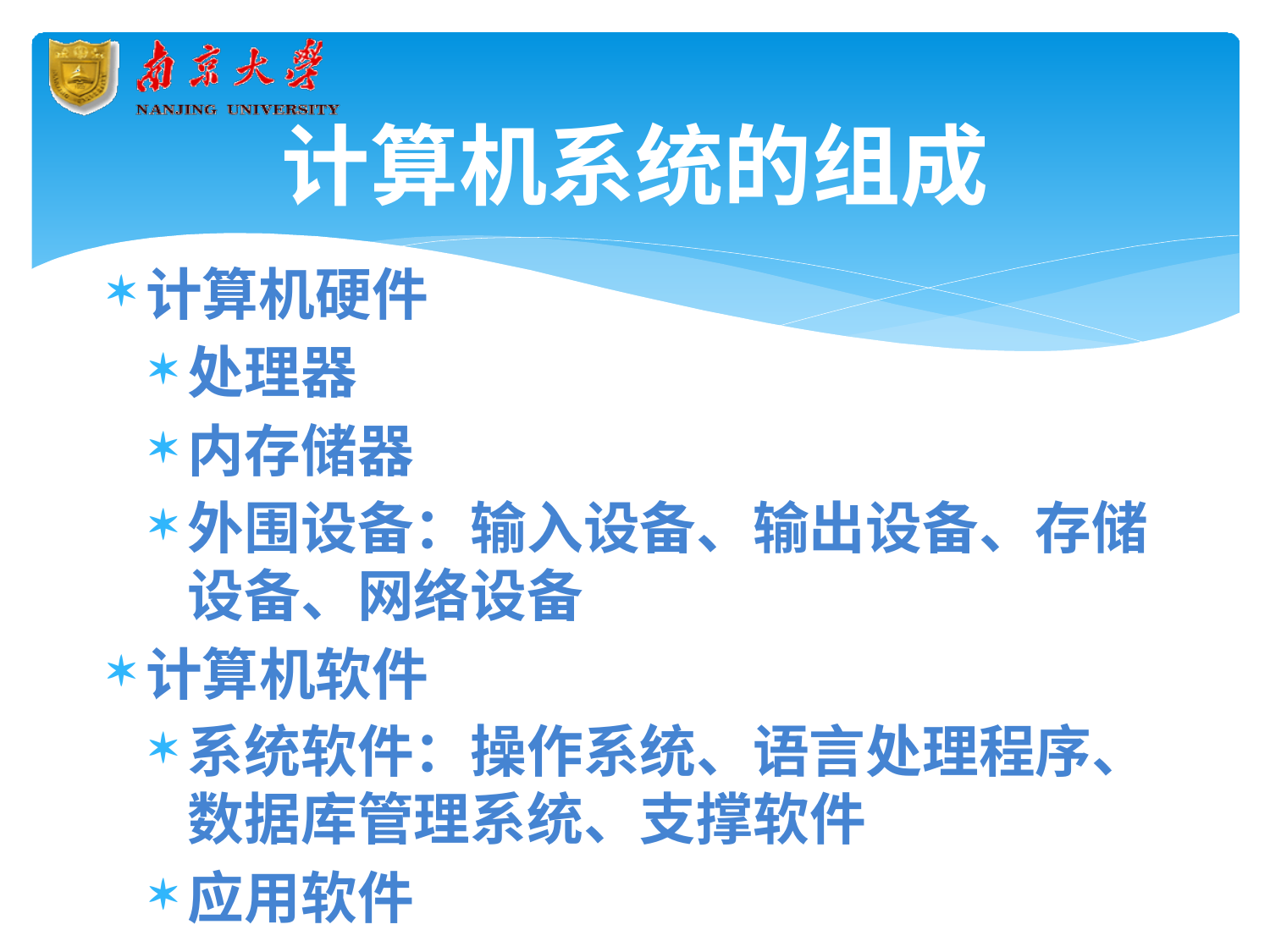

# 计算机系统的组成
计算机硬件
处理器
内存储器
外围设备：输入设备、输出设备、存储 设备、网络设备
计算机软件
系统软件：操作系统、语言处理程序、 数据库管理系统、支撑软件
应用软件